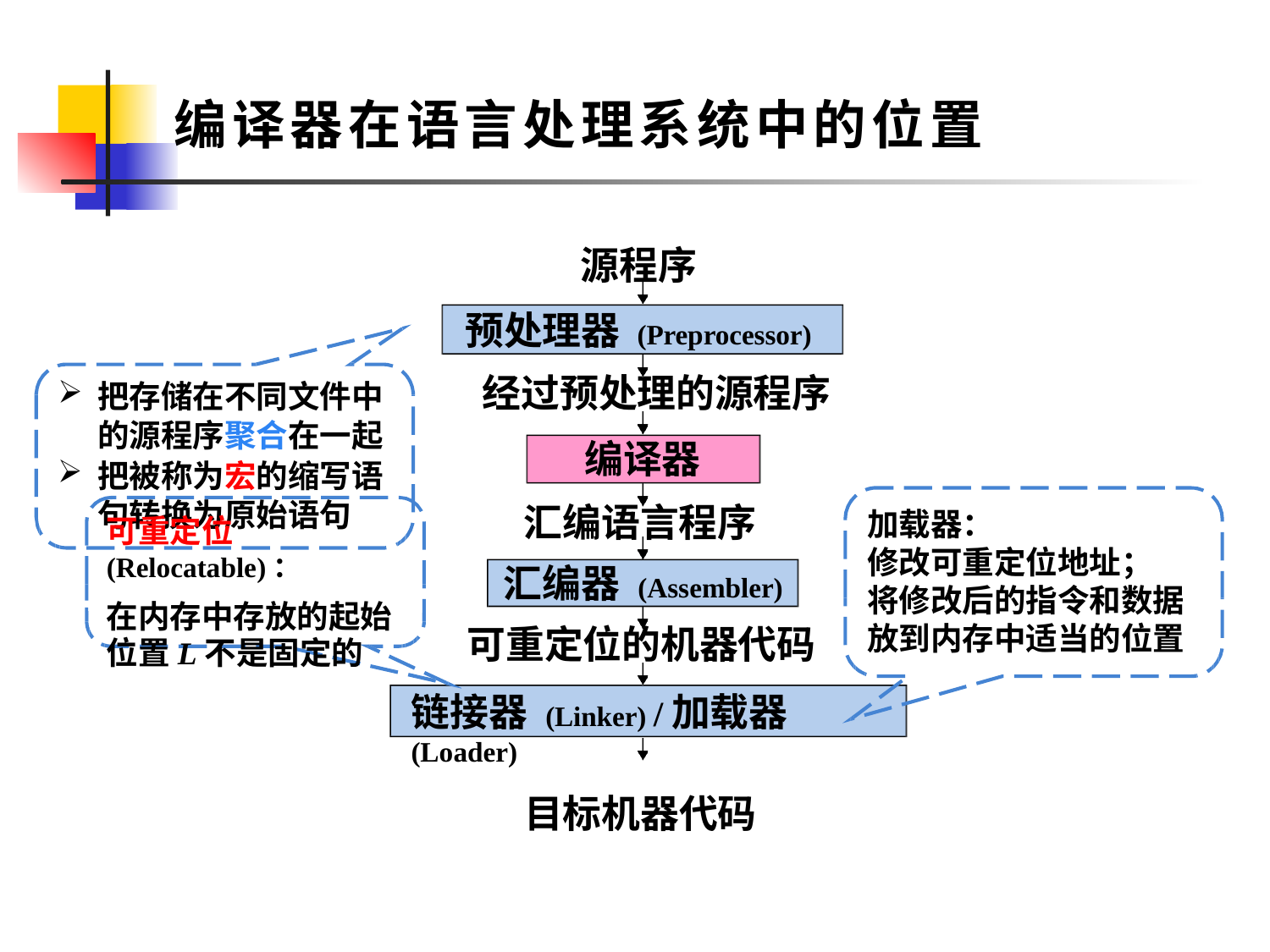

编译器在语言处理系统中的位置
源程序
预处理器(Preprocessor)

把存储在不同文件中 的源程序聚合在一起
把被称为宏的缩写语 句转换为原始语句

经过预处理的源程序

编译器

汇编语言程序
可重定位(Relocatable)：
在内存中存放的起始 位置L不是固定的
加载器：
修改可重定位地址；  将修改后的指令和数据 放到内存中适当的位置

汇编器 (Assembler)
可重定位的机器代码
链接器 (Linker) /加载器(Loader)
目标机器代码